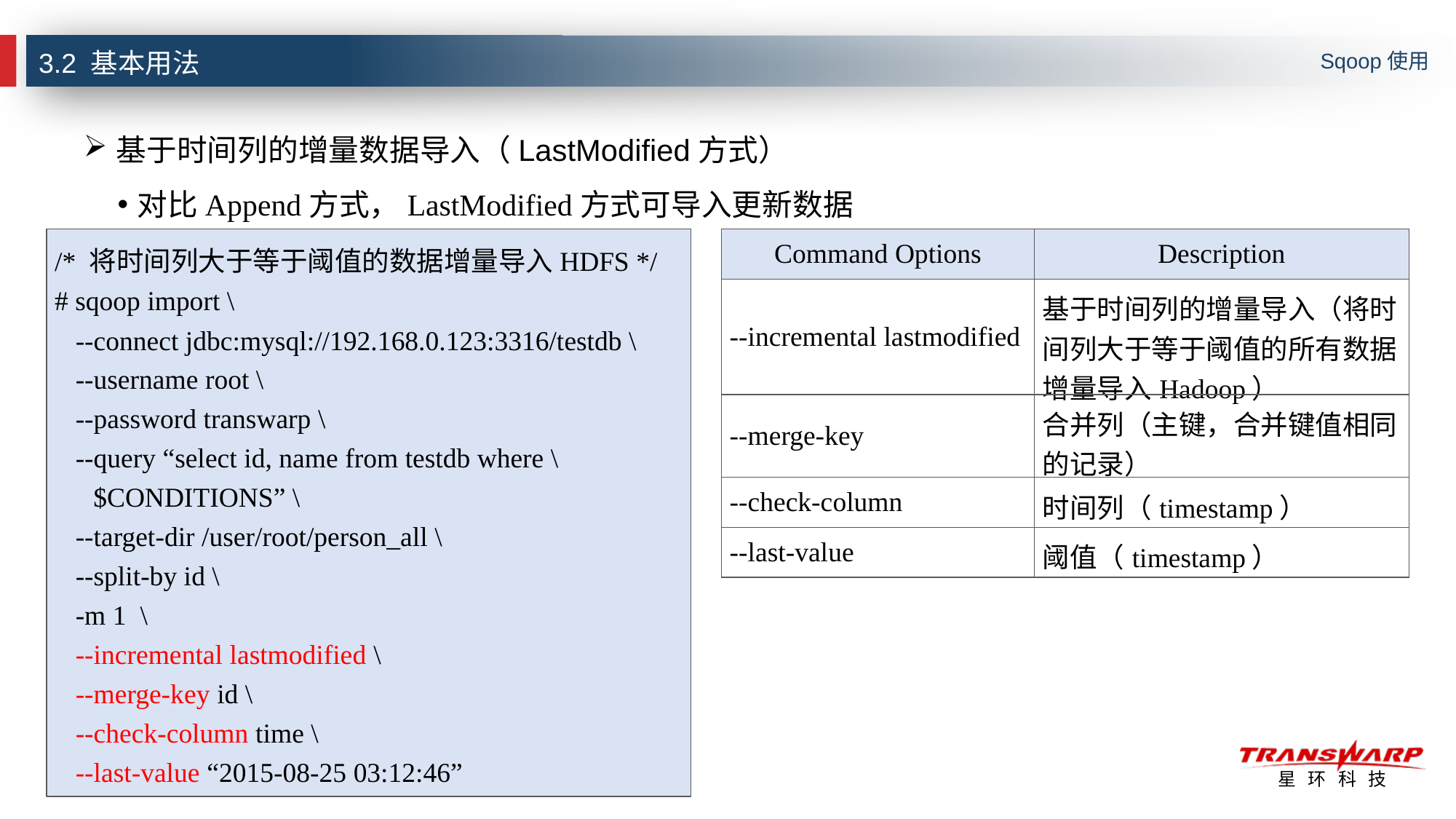

Sqoop使用
# 3.2 基本用法
基于时间列的增量数据导入（LastModified方式）
对比Append方式，LastModified方式可导入更新数据
/* 将时间列大于等于阈值的数据增量导入HDFS */
# sqoop import \
   --connect jdbc:mysql://192.168.0.123:3316/testdb \
   --username root \
   --password transwarp \
   --query “select id, name from testdb where \$CONDITIONS” \
   --target-dir /user/root/person_all \
   --split-by id \
   -m 1  \
   --incremental lastmodified \
   --merge-key id \
   --check-column time \
   --last-value “2015-08-25 03:12:46”
| Command Options | Description |
| --- | --- |
| --incremental lastmodified | 基于时间列的增量导入（将时间列大于等于阈值的所有数据增量导入Hadoop） |
| --merge-key | 合并列（主键，合并键值相同的记录） |
| --check-column | 时间列（timestamp） |
| --last-value | 阈值（timestamp） |